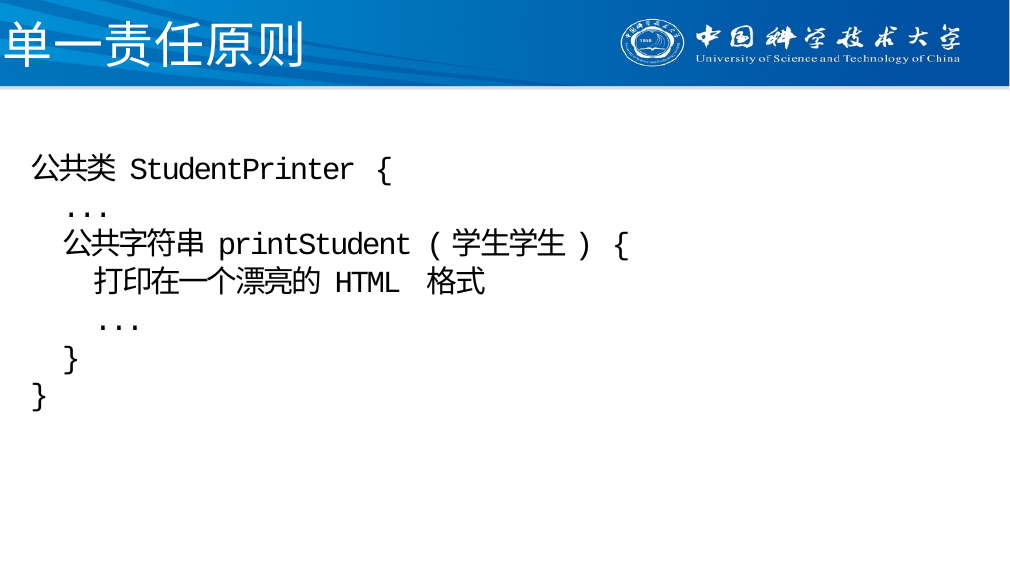

# 单一责任原则
公共类 StudentPrinter {
...
公共字符串 printStudent (学生学生) {
打印在一个漂亮的 HTML 格式
...
}
}